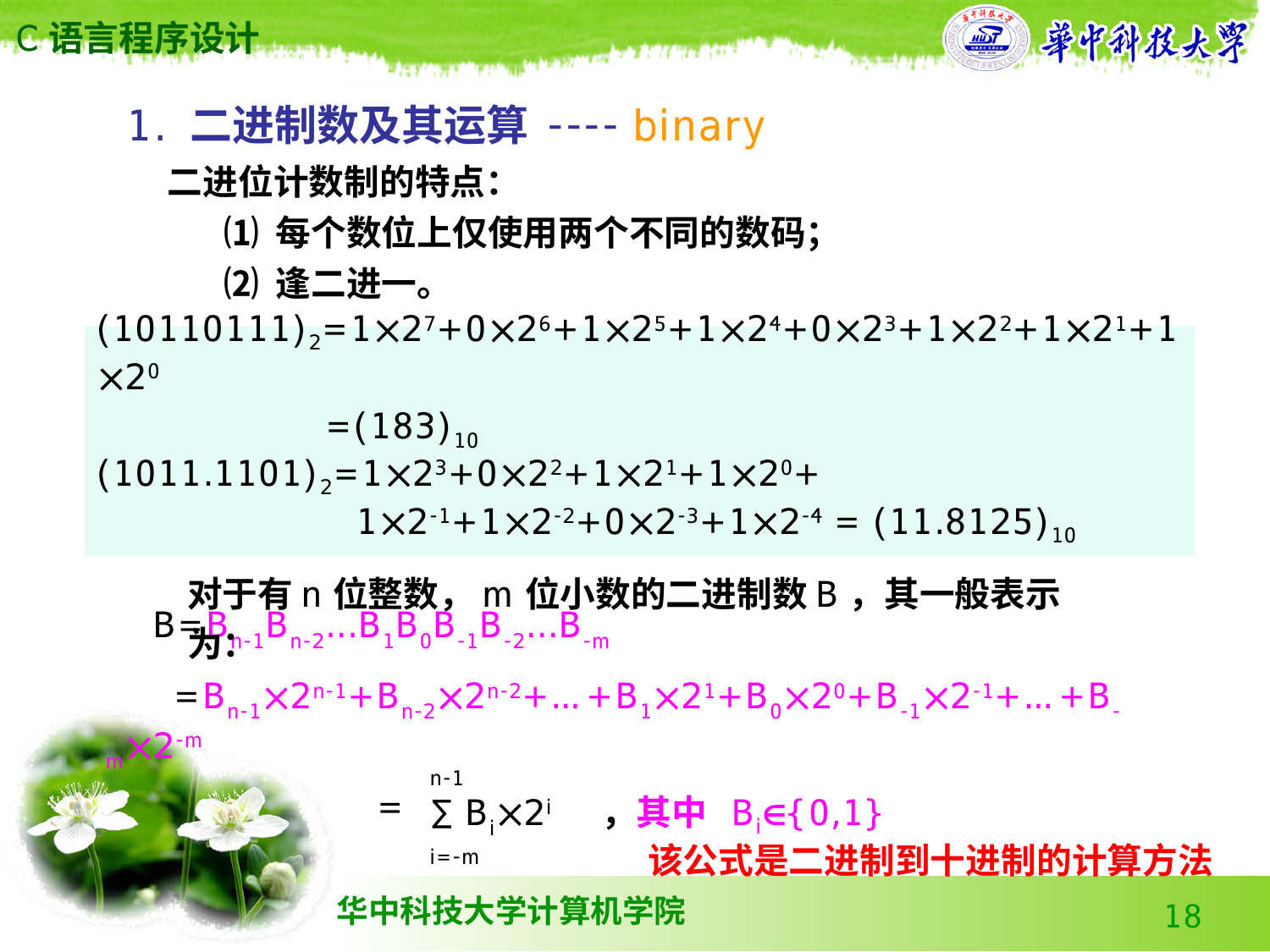

1. 二进制数及其运算 ---- binary
二进位计数制的特点：
       ⑴ 每个数位上仅使用两个不同的数码；
       ⑵ 逢二进一。

(10110111)2=1×27+0×26+1×25+1×24+0×23+1×22+1×21+1×20
                      =(183)10
(1011.1101)2=1×23+0×22+1×21+1×20+
                         1×2-1+1×2-2+0×2-3+1×2-4 = (11.8125)10
对于有n位整数，m位小数的二进制数B，其一般表示为：

 B=Bn-1Bn-2...B1B0B-1B-2...B-m
   =Bn-1×2n-1+Bn-2×2n-2+…+B1×21+B0×20+B-1×2-1+…+B-m×2-m
n-1
∑ Bi×2i      ，其中  Bi∈{0,1} i=-m
=
| 该公式是二进制到十进制的计算方法 |
| --- |
18